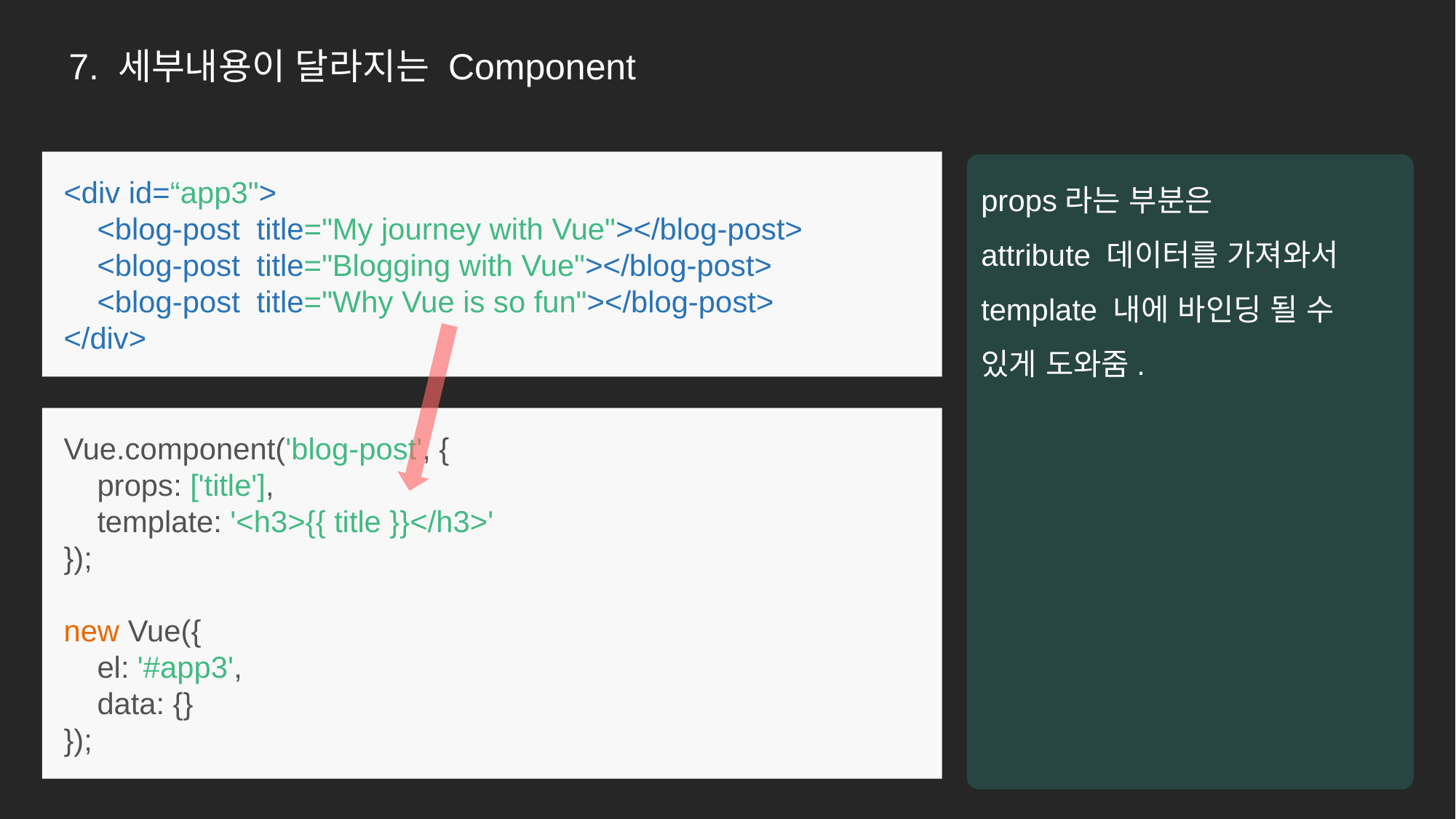

7. 세부내용이 달라지는 Component
<div id=“app3">
    <blog-post  title="My journey with Vue"></blog-post>
    <blog-post  title="Blogging with Vue"></blog-post>
    <blog-post  title="Why Vue is so fun"></blog-post>
</div>
props라는 부분은
attribute 데이터를 가져와서 template 내에 바인딩 될 수 있게 도와줌.

Vue.component('blog-post', {
    props: ['title'],
    template: '<h3>{{ title }}</h3>'
});

new Vue({
    el: '#app3',
    data: {}
});